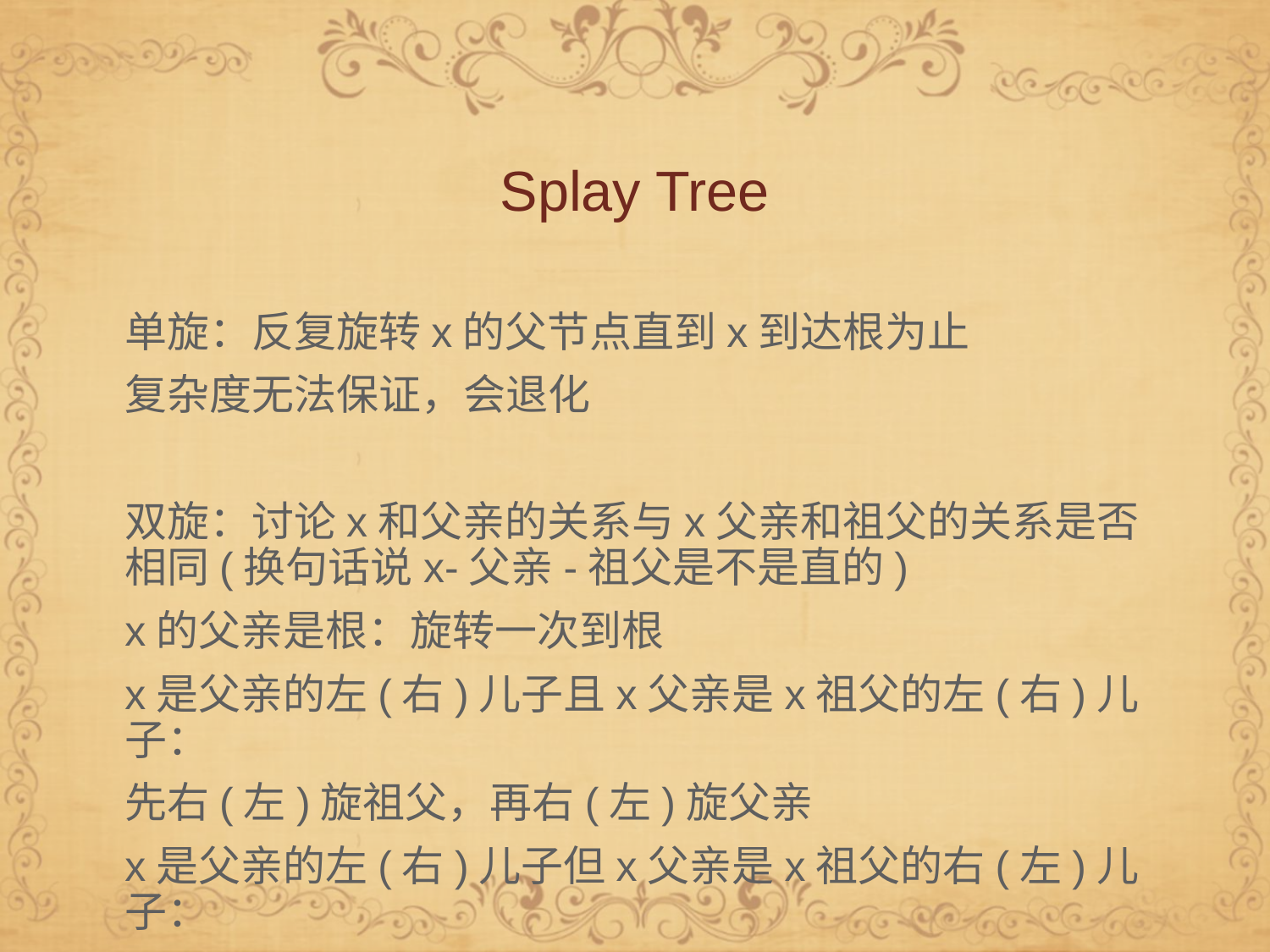

# Splay Tree
单旋：反复旋转x的父节点直到x到达根为止
复杂度无法保证，会退化

双旋：讨论x和父亲的关系与x父亲和祖父的关系是否相同(换句话说x-父亲-祖父是不是直的)
x的父亲是根：旋转一次到根
x是父亲的左(右)儿子且x父亲是x祖父的左(右)儿子：
先右(左)旋祖父，再右(左)旋父亲
x是父亲的左(右)儿子但x父亲是x祖父的右(左)儿子：
先右(左)旋父亲，再左(右)旋祖父